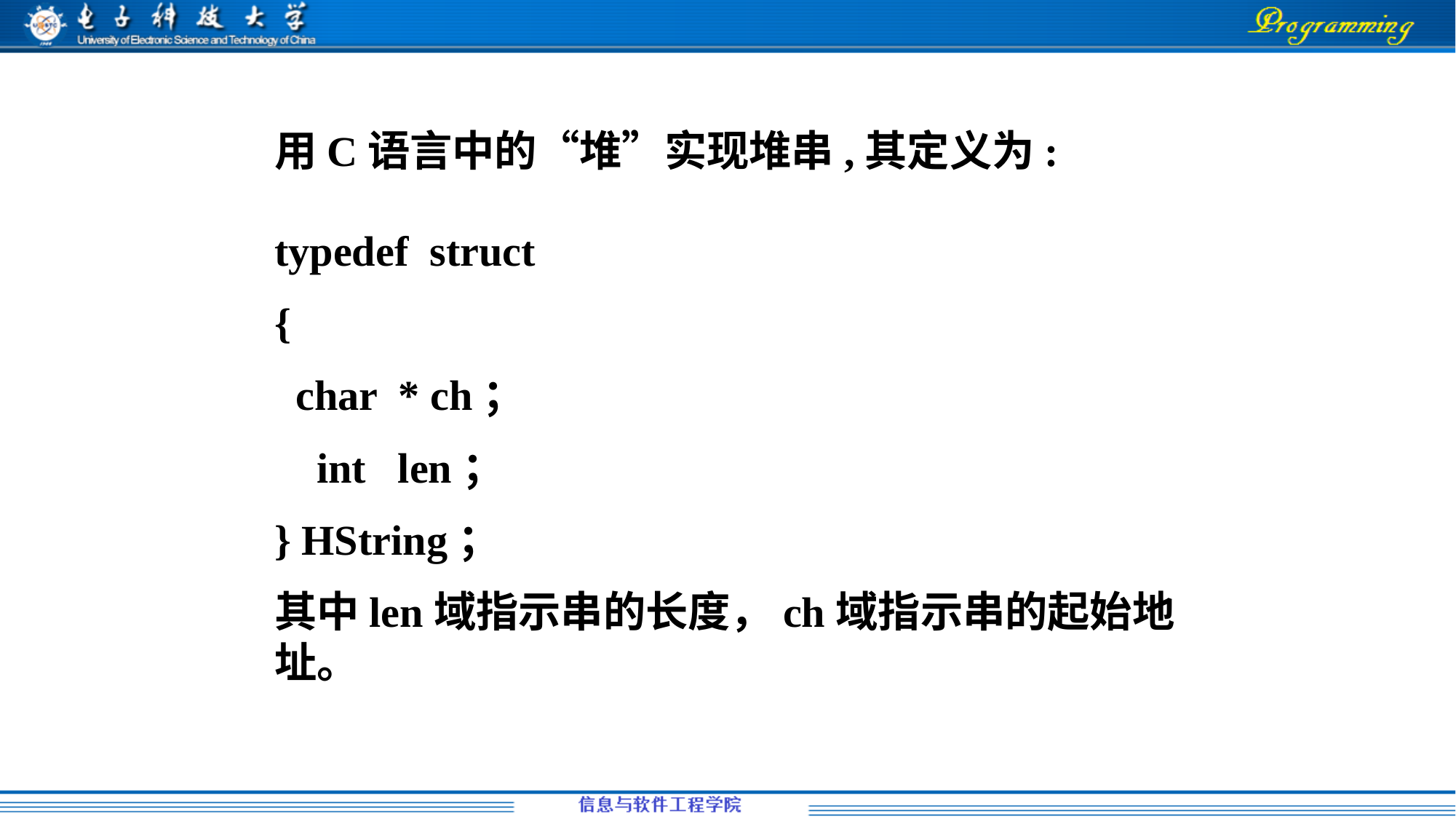

用C语言中的“堆”实现堆串,其定义为:
typedef  struct
{
  char  * ch；
    int   len；
} HString；
其中len域指示串的长度，ch域指示串的起始地址。